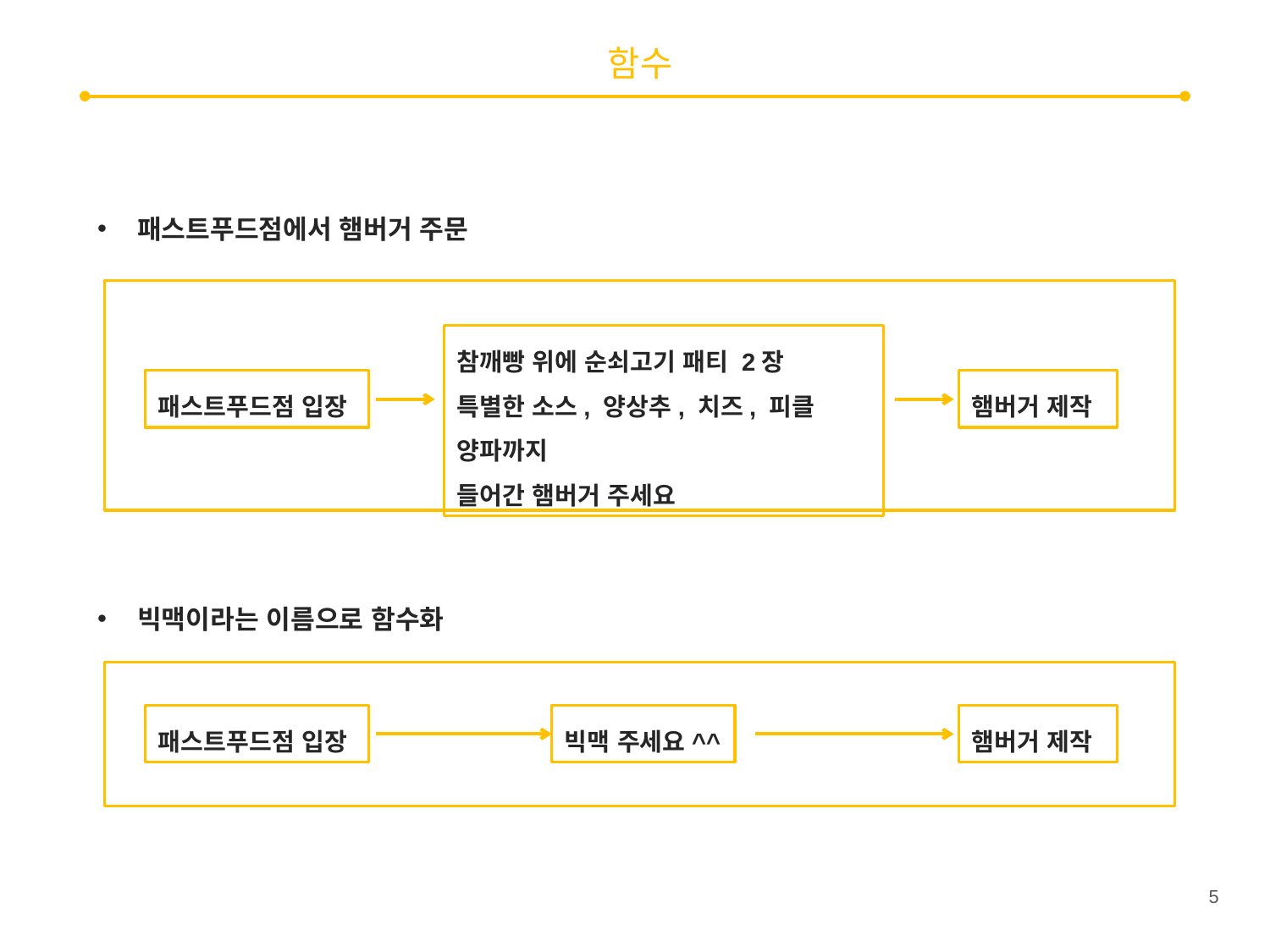

# 함수
패스트푸드점에서 햄버거 주문

참깨빵 위에 순쇠고기 패티 2장
특별한 소스, 양상추, 치즈, 피클 양파까지
들어간 햄버거 주세요
패스트푸드점 입장
햄버거 제작
빅맥이라는 이름으로 함수화

패스트푸드점 입장
빅맥 주세요^^
햄버거 제작